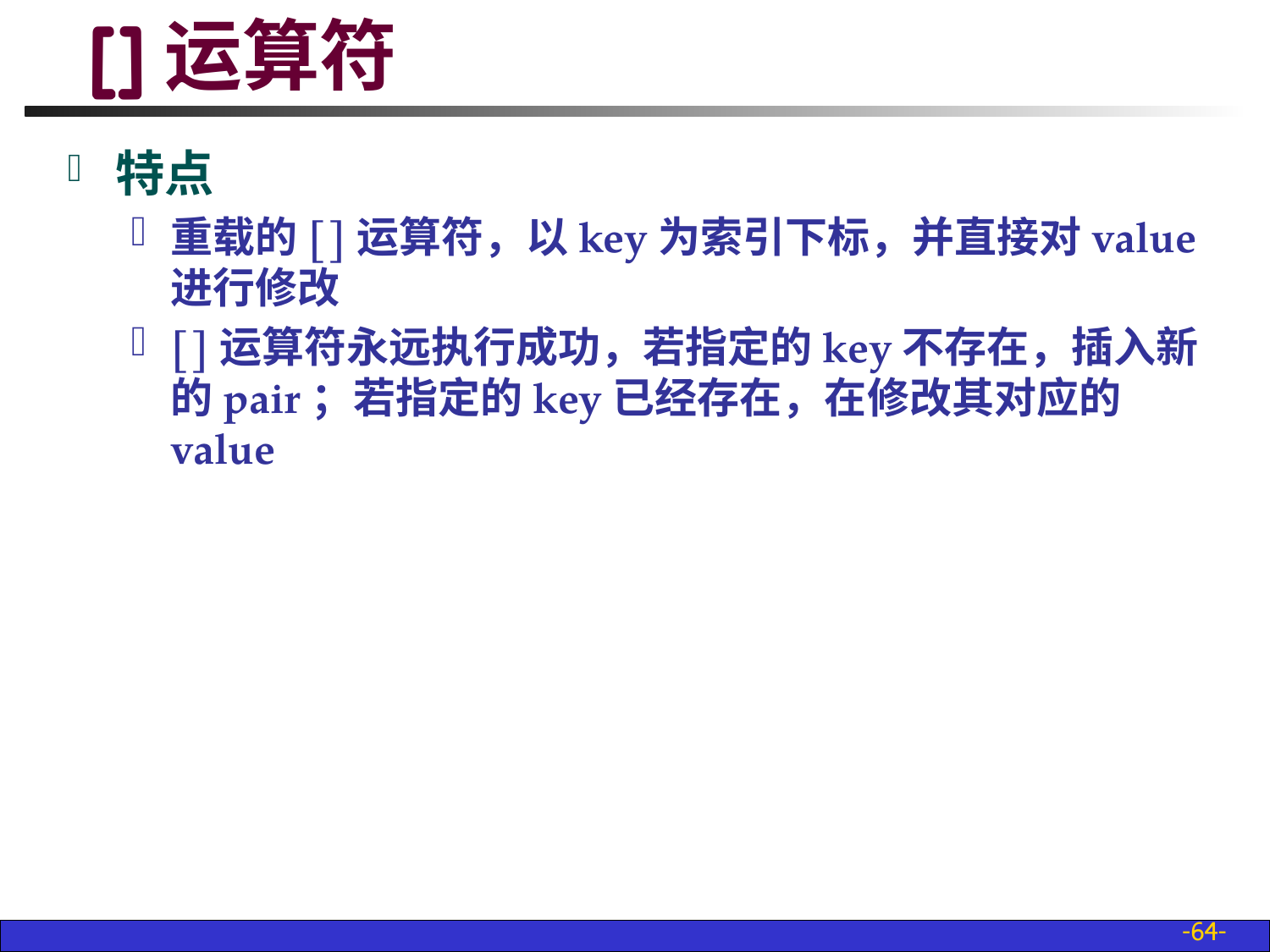

# []运算符
特点
重载的[]运算符，以key为索引下标，并直接对value进行修改
[]运算符永远执行成功，若指定的key不存在，插入新的pair；若指定的key已经存在，在修改其对应的value
-64-